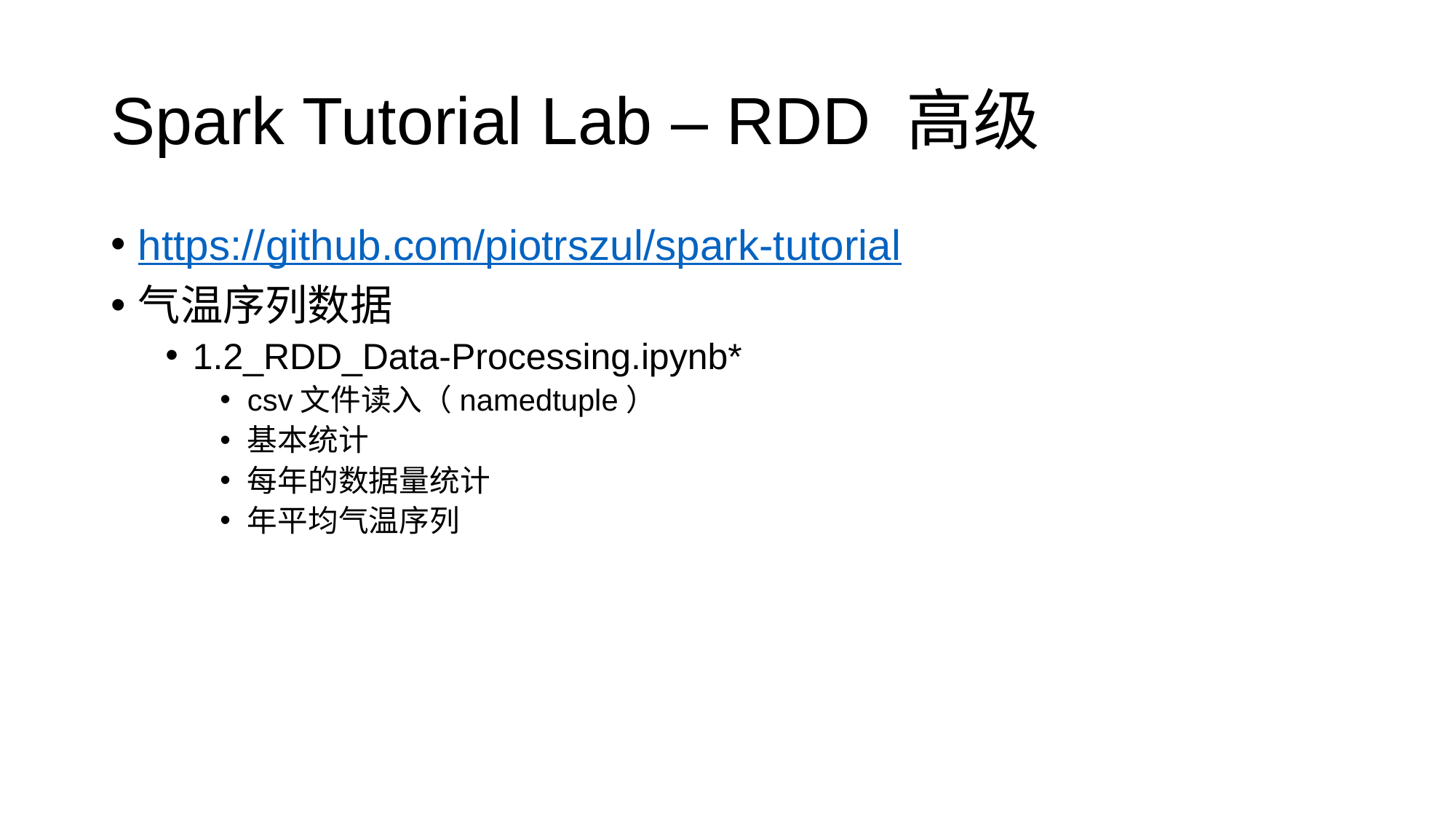

# Spark Tutorial Lab – RDD 高级
https://github.com/piotrszul/spark-tutorial
气温序列数据
1.2_RDD_Data-Processing.ipynb*
csv文件读入（namedtuple）
基本统计
每年的数据量统计
年平均气温序列